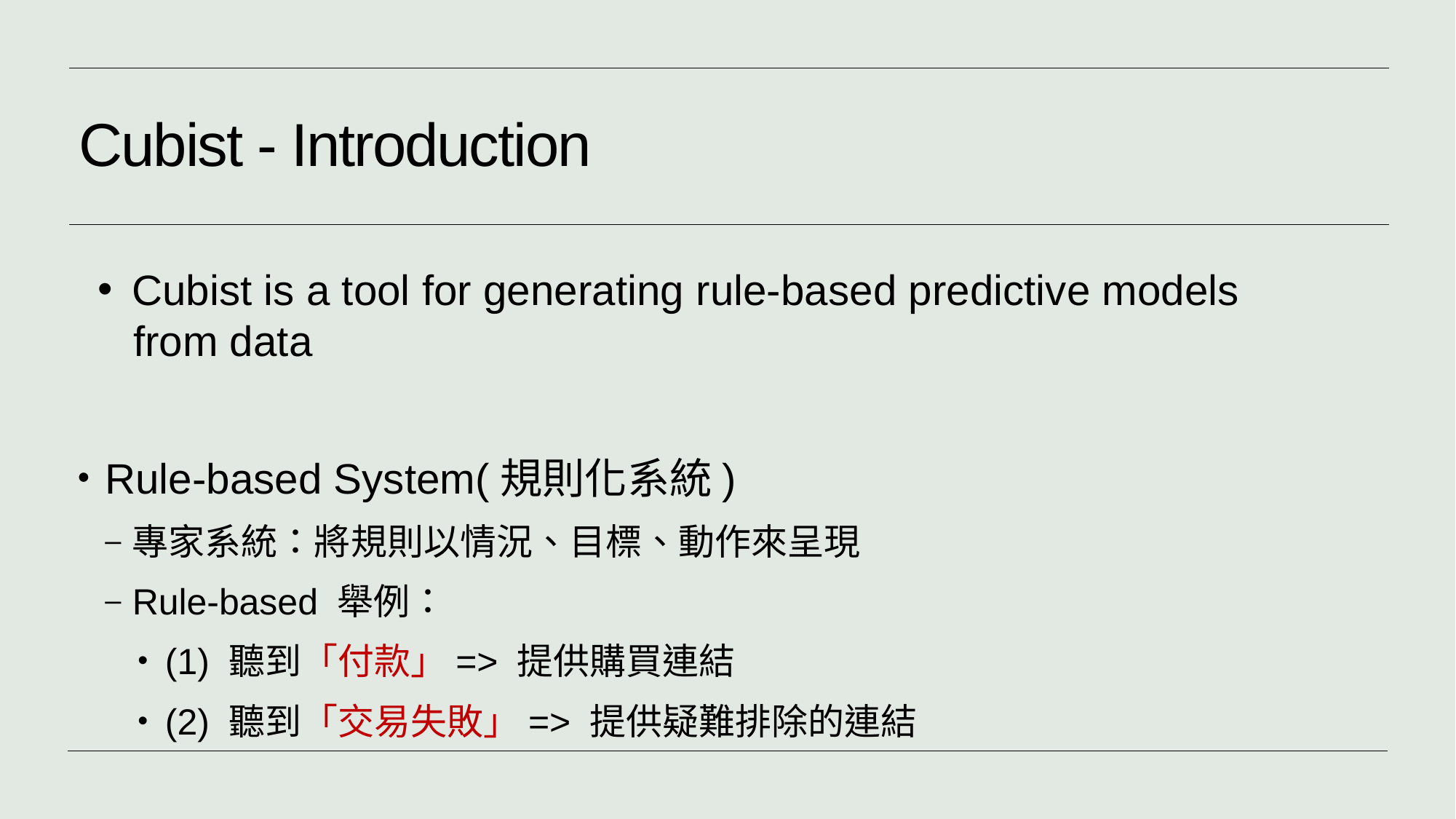

# Cubist - Introduction
Cubist is a tool for generating rule-based predictive models
   from data
Rule-based System(規則化系統)
專家系統：將規則以情況、目標、動作來呈現
Rule-based 舉例：
(1) 聽到「付款」=> 提供購買連結
(2) 聽到「交易失敗」=> 提供疑難排除的連結